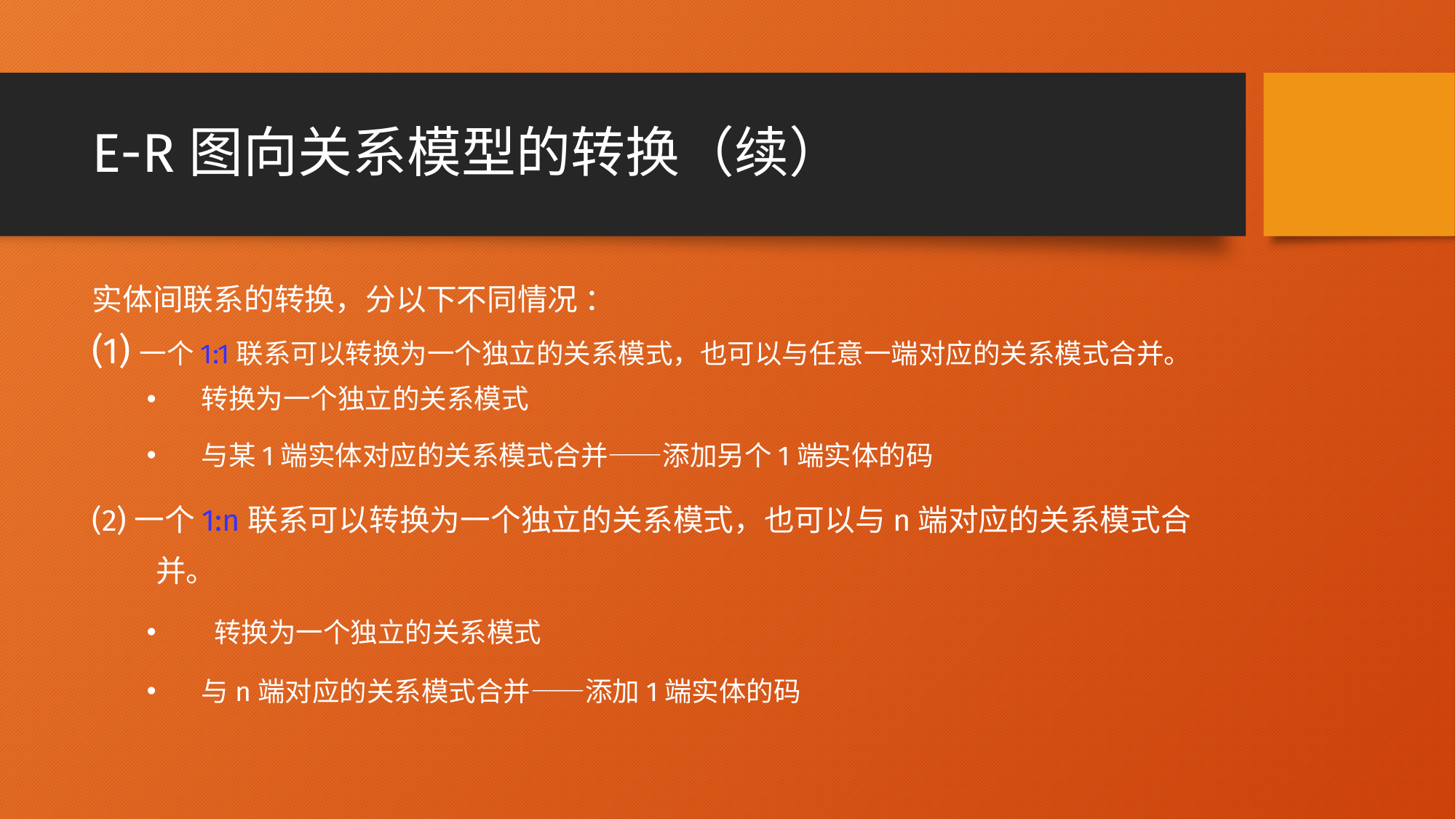

# E-R图向关系模型的转换（续）
实体间联系的转换，分以下不同情况 ：
(1)一个1:1联系可以转换为一个独立的关系模式，也可以与任意一端对应的关系模式合并。
转换为一个独立的关系模式
与某1端实体对应的关系模式合并——添加另个1端实体的码
(2)一个1:n联系可以转换为一个独立的关系模式，也可以与n端对应的关系模式合并。
 转换为一个独立的关系模式
与n端对应的关系模式合并——添加1端实体的码